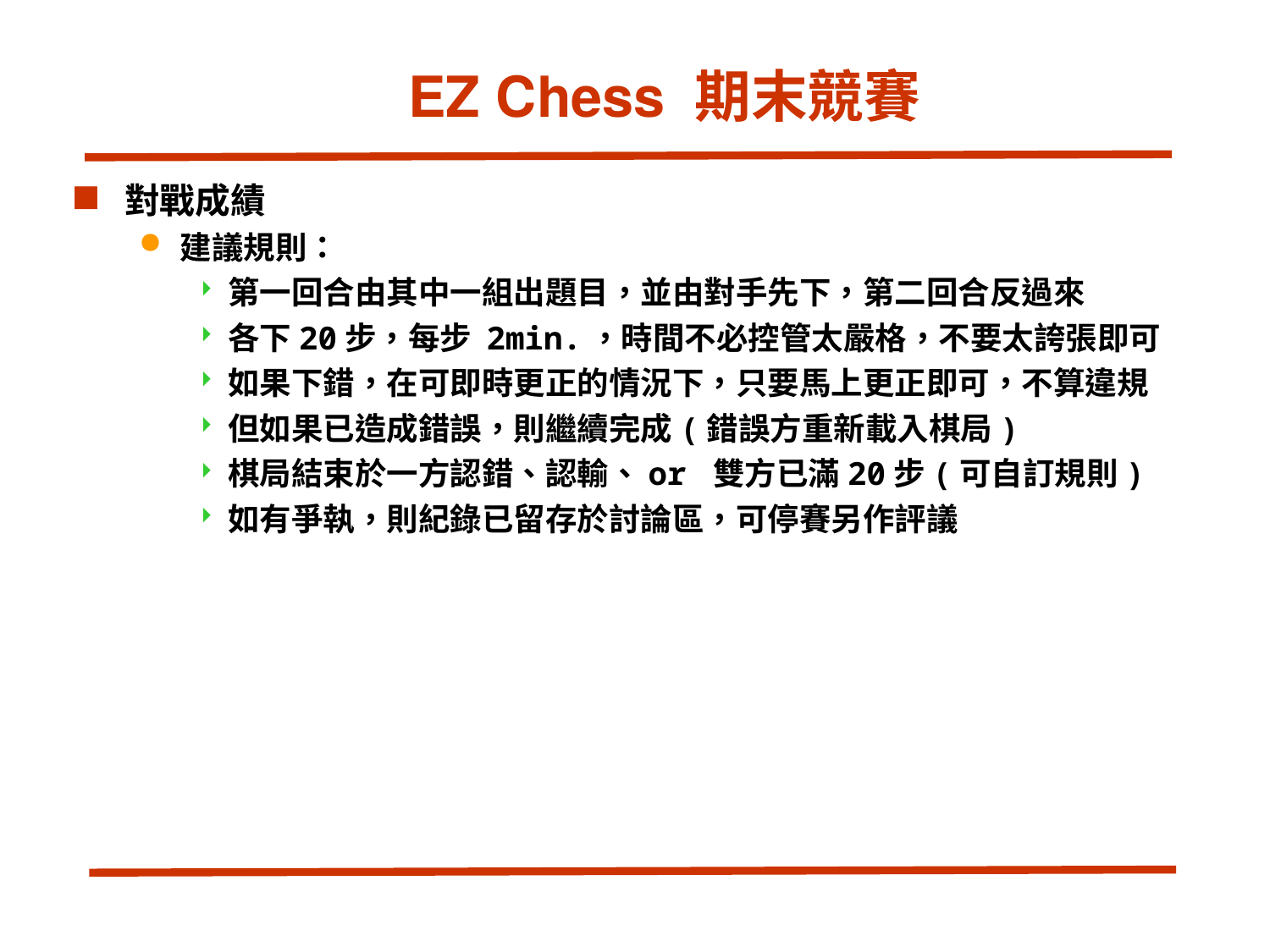

# EZ Chess 期末競賽
對戰成績
建議規則：
第一回合由其中一組出題目，並由對手先下，第二回合反過來
各下20步，每步 2min.，時間不必控管太嚴格，不要太誇張即可
如果下錯，在可即時更正的情況下，只要馬上更正即可，不算違規
但如果已造成錯誤，則繼續完成(錯誤方重新載入棋局)
棋局結束於一方認錯、認輸、or 雙方已滿20步(可自訂規則)
如有爭執，則紀錄已留存於討論區，可停賽另作評議